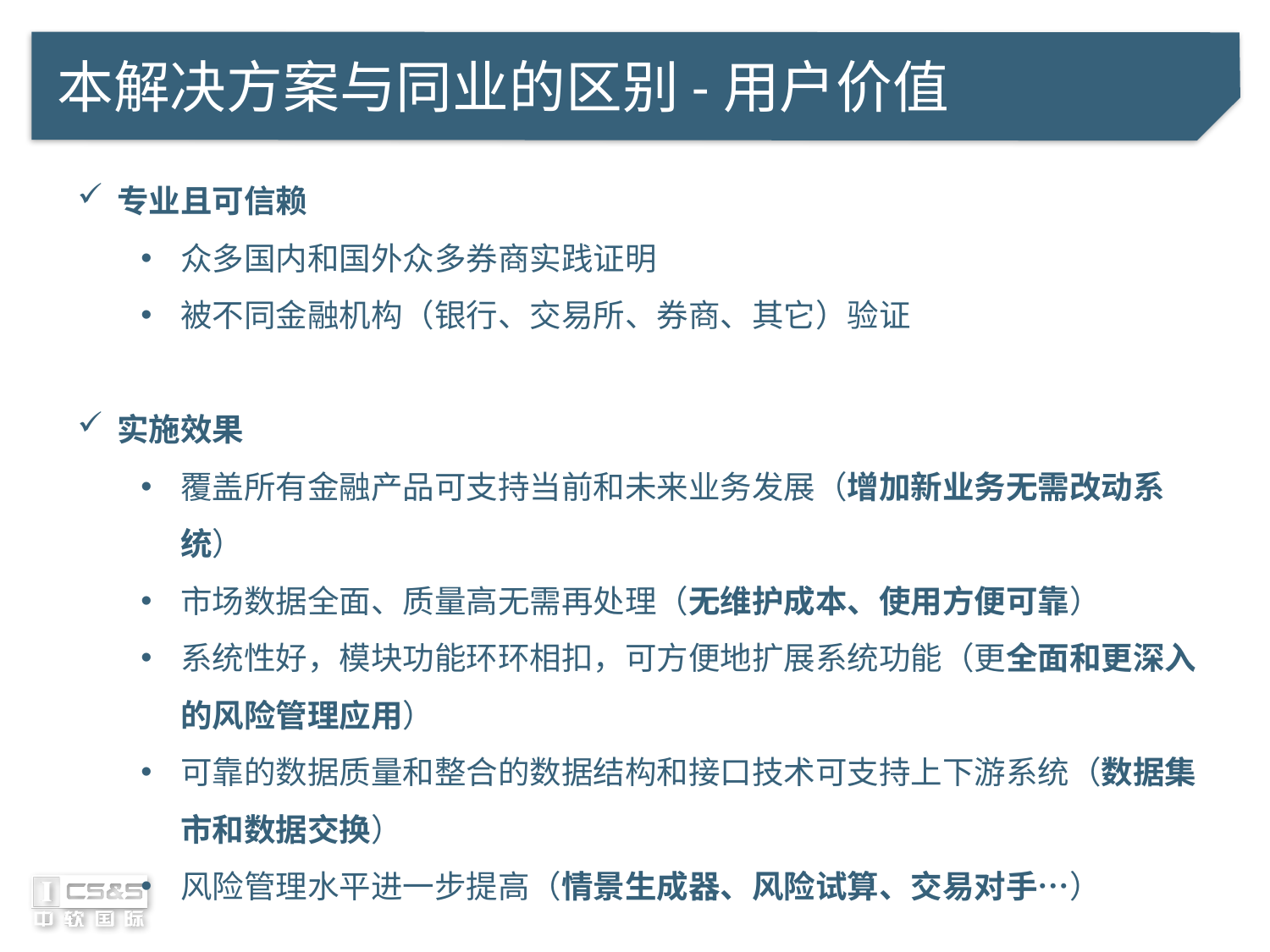

# 本解决方案与同业的区别-用户价值
专业且可信赖
众多国内和国外众多券商实践证明
被不同金融机构（银行、交易所、券商、其它）验证

实施效果
覆盖所有金融产品可支持当前和未来业务发展（增加新业务无需改动系统）
市场数据全面、质量高无需再处理（无维护成本、使用方便可靠）
系统性好，模块功能环环相扣，可方便地扩展系统功能（更全面和更深入的风险管理应用）
可靠的数据质量和整合的数据结构和接口技术可支持上下游系统（数据集市和数据交换）
风险管理水平进一步提高（情景生成器、风险试算、交易对手…）